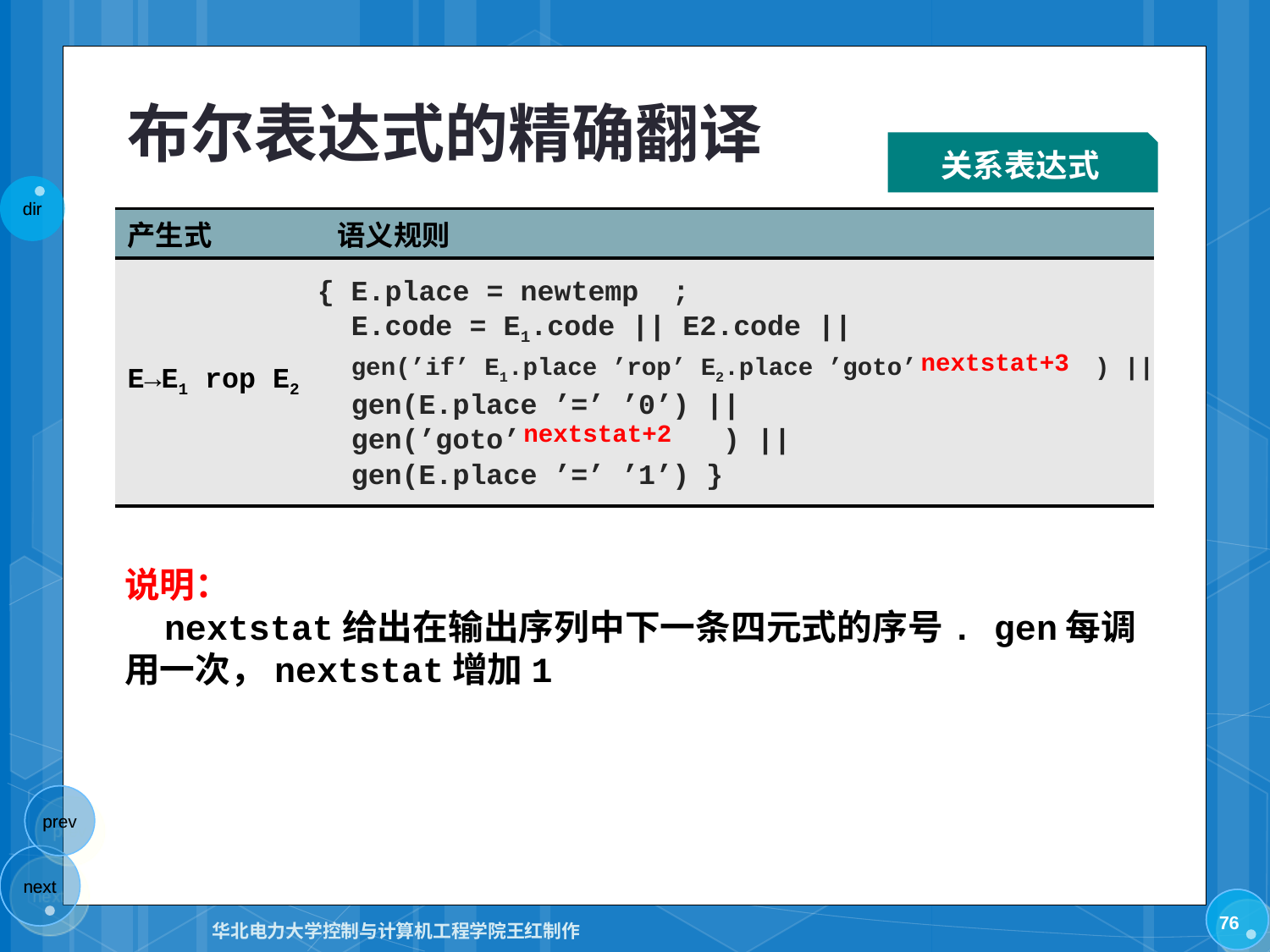

# 布尔表达式的精确翻译
关系表达式
| 产生式 | 语义规则 |
| --- | --- |
| E→E1 rop E2 |  |
{ E.place = newtemp  ;
  E.code = E1.code || E2.code ||
  gen(’if’ E1.place ’rop’ E2.place ’goto’            ) ||
  gen(E.place ’=’ ’0’) ||
  gen(’goto’            ) ||
  gen(E.place ’=’ ’1’) }
nextstat+3
nextstat+2
说明：
    nextstat给出在输出序列中下一条四元式的序号. gen每调用一次，nextstat增加1
76
华北电力大学控制与计算机工程学院王红制作